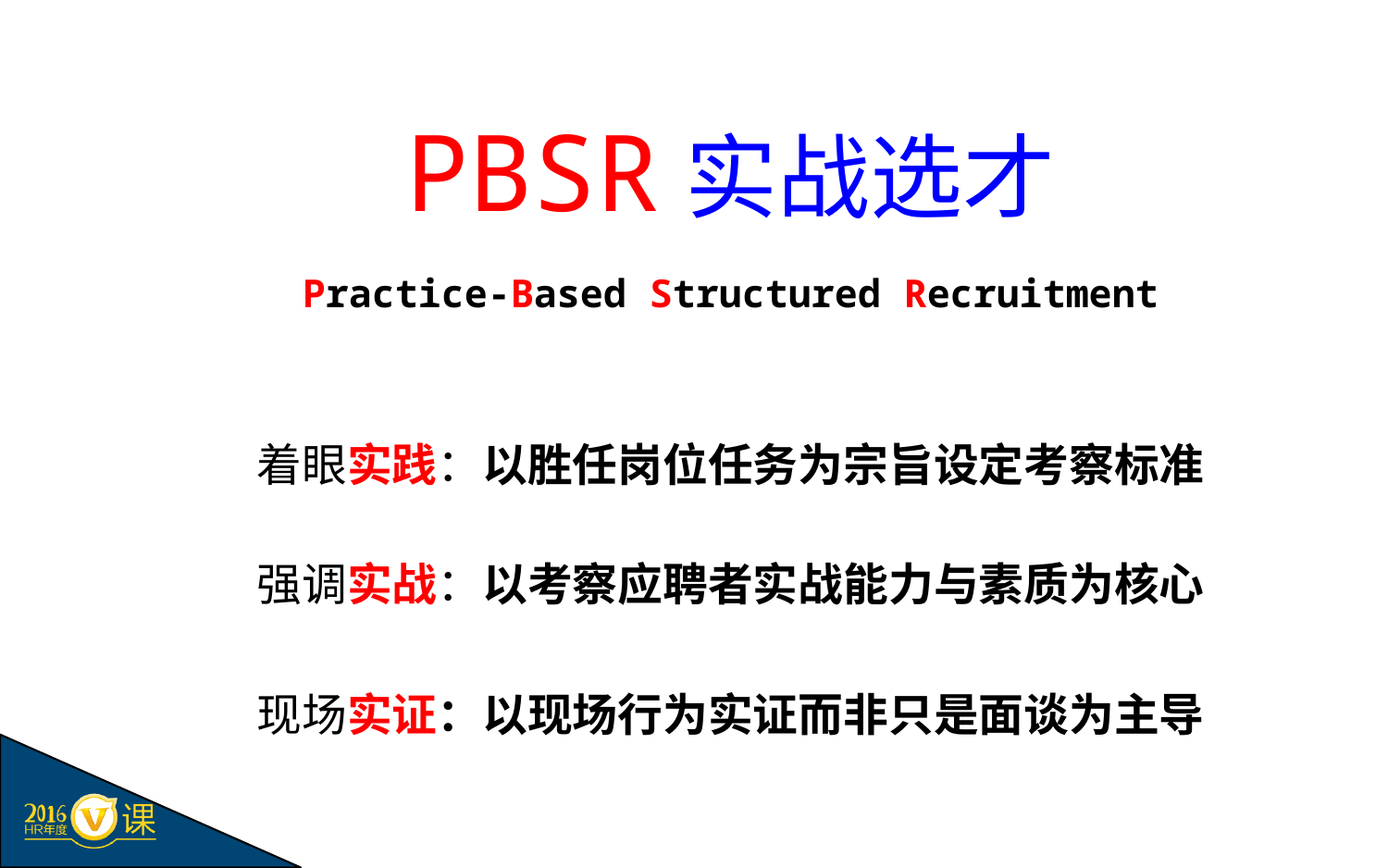

PBSR实战选才
Practice-Based Structured Recruitment
着眼实践：以胜任岗位任务为宗旨设定考察标准
强调实战：以考察应聘者实战能力与素质为核心
现场实证：以现场行为实证而非只是面谈为主导